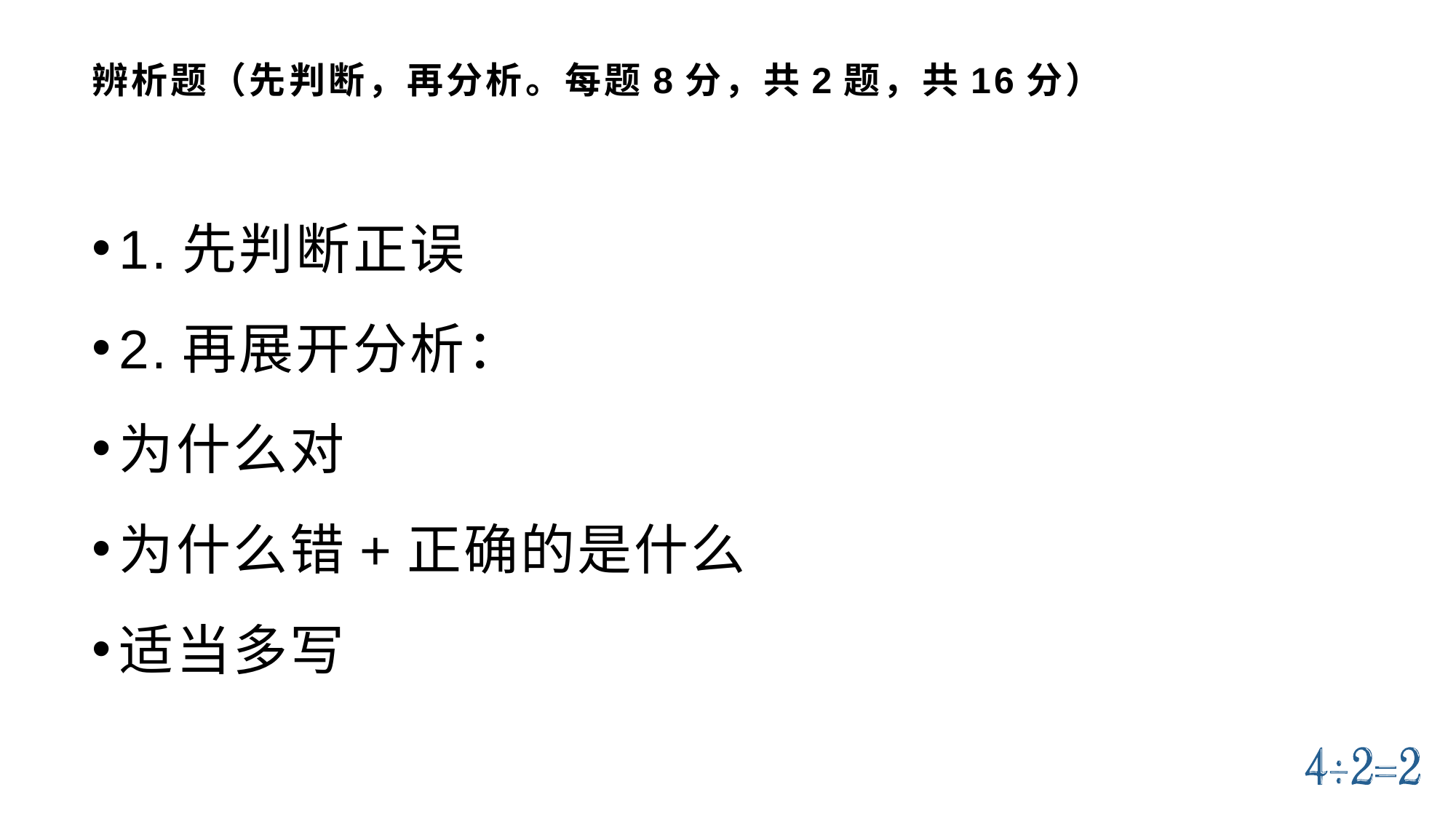

# 辨析题（先判断，再分析。每题8分，共2题，共16分）

1.先判断正误
2.再展开分析：
为什么对
为什么错+正确的是什么
适当多写